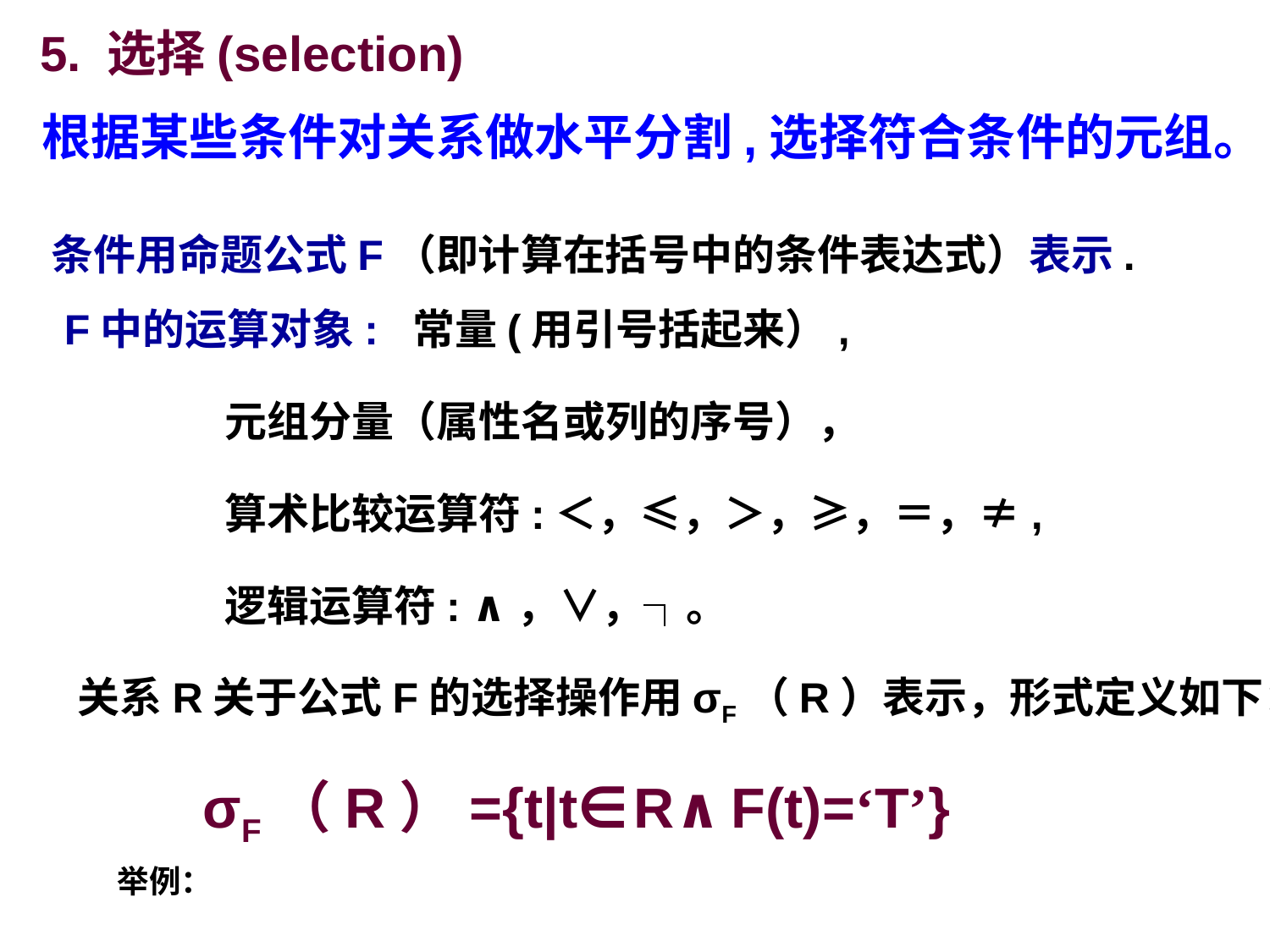

5. 选择(selection)
  根据某些条件对关系做水平分割,选择符合条件的元组。
   条件用命题公式F（即计算在括号中的条件表达式）表示.
 F中的运算对象:  常量(用引号括起来）,
                 元组分量（属性名或列的序号），
                 算术比较运算符:＜，≤，＞，≥，＝，≠,
                 逻辑运算符: ∧，∨，┐。
关系R关于公式F的选择操作用σF（R）表示，形式定义如下：
        σF（R）={t|t∈R∧F(t)=‘T’}
举例：